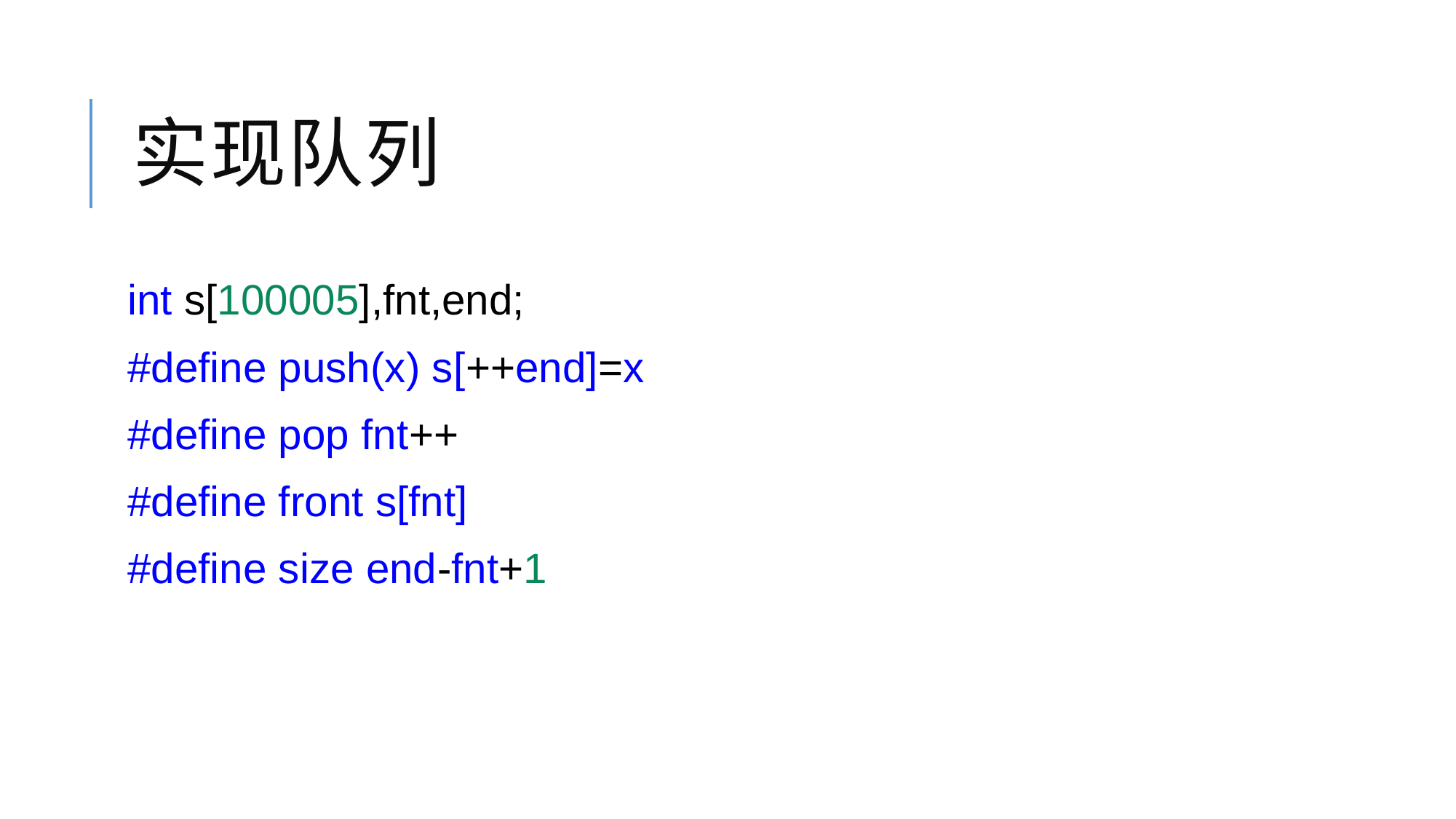

# 实现队列
int s[100005],fnt,end;
#define push(x) s[++end]=x
#define pop fnt++
#define front s[fnt]
#define size end-fnt+1